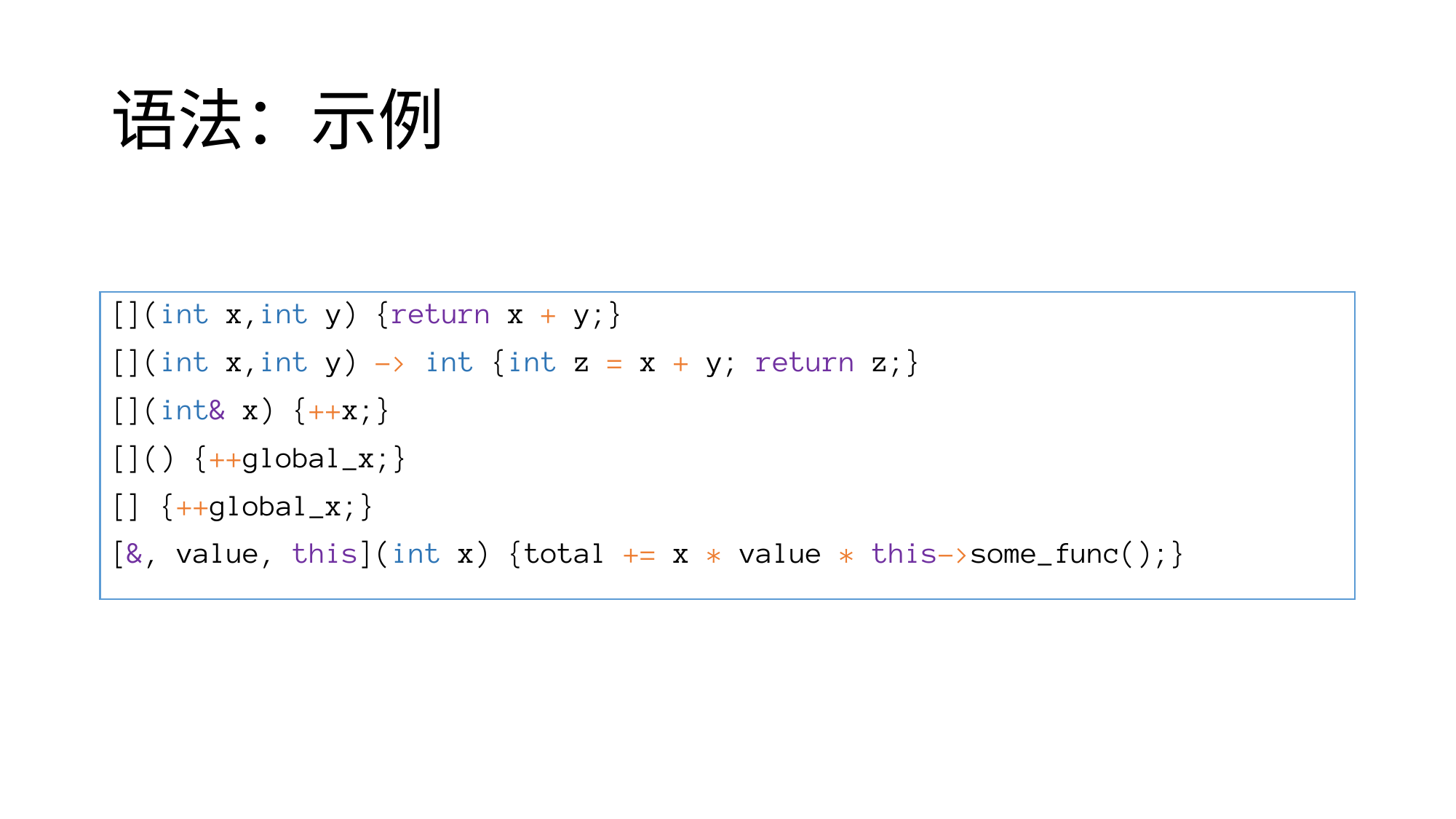

# 语法：示例
[](int x,int y) {return x + y;}
[](int x,int y) -> int {int z = x + y; return z;}
[](int& x) {++x;}
[]() {++global_x;}
[] {++global_x;}
[&, value, this](int x) {total += x * value * this->some_func();}